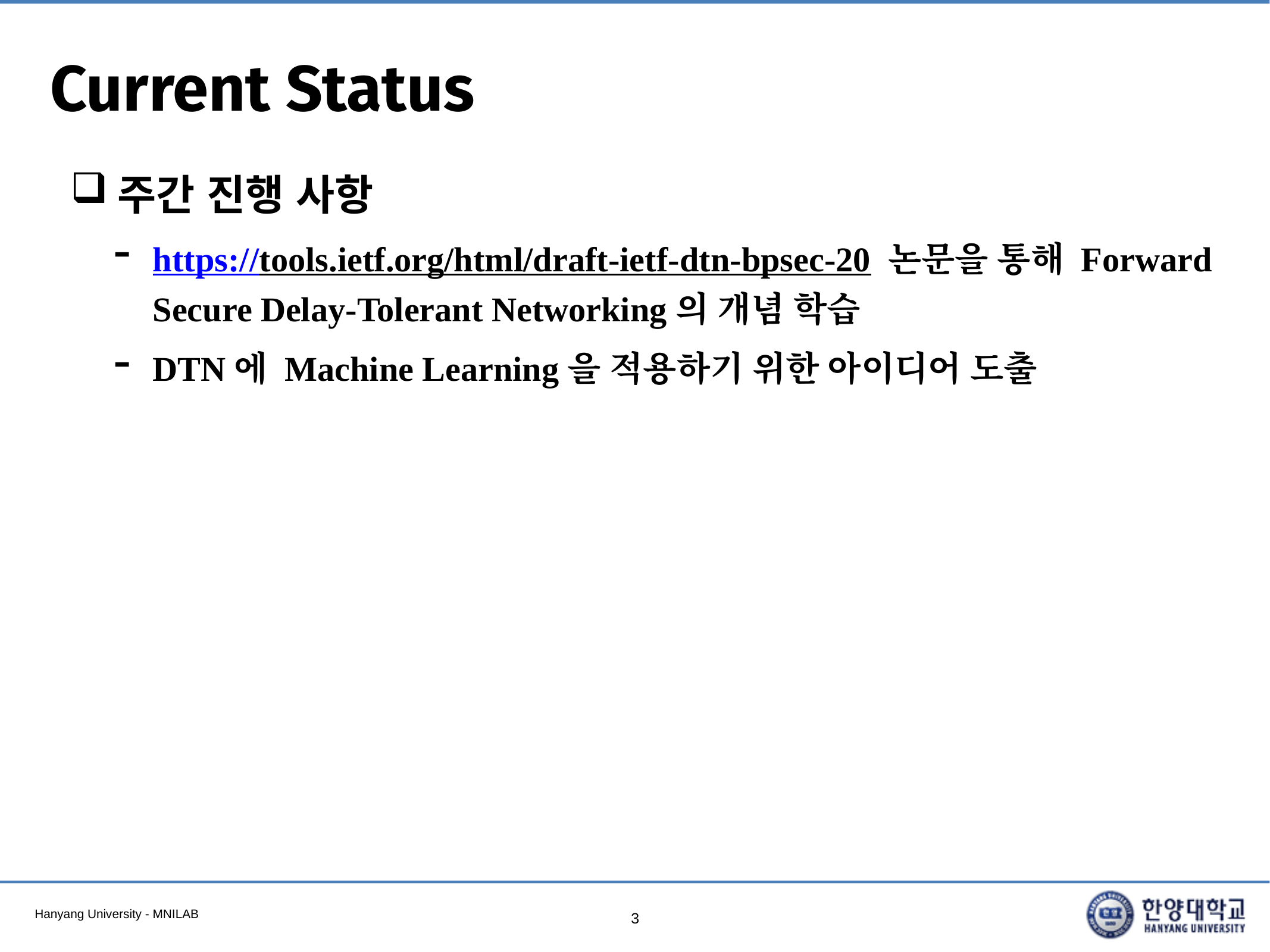

# Current Status
주간 진행 사항
https://tools.ietf.org/html/draft-ietf-dtn-bpsec-20 논문을 통해 Forward Secure Delay-Tolerant Networking의 개념 학습
DTN에 Machine Learning을 적용하기 위한 아이디어 도출
3